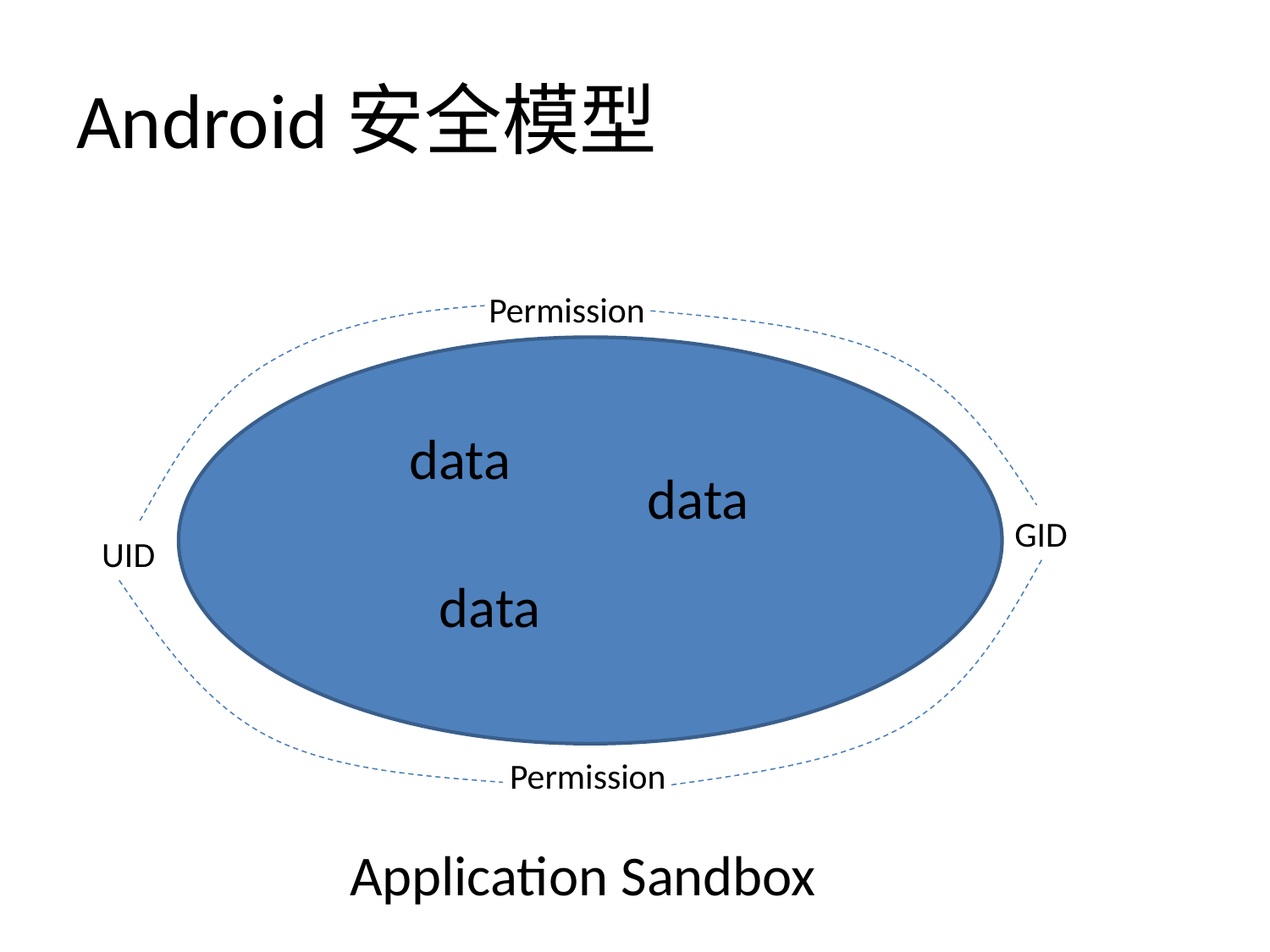

# Android安全模型
Permission

data
data
GID
UID

data

Permission
Application Sandbox